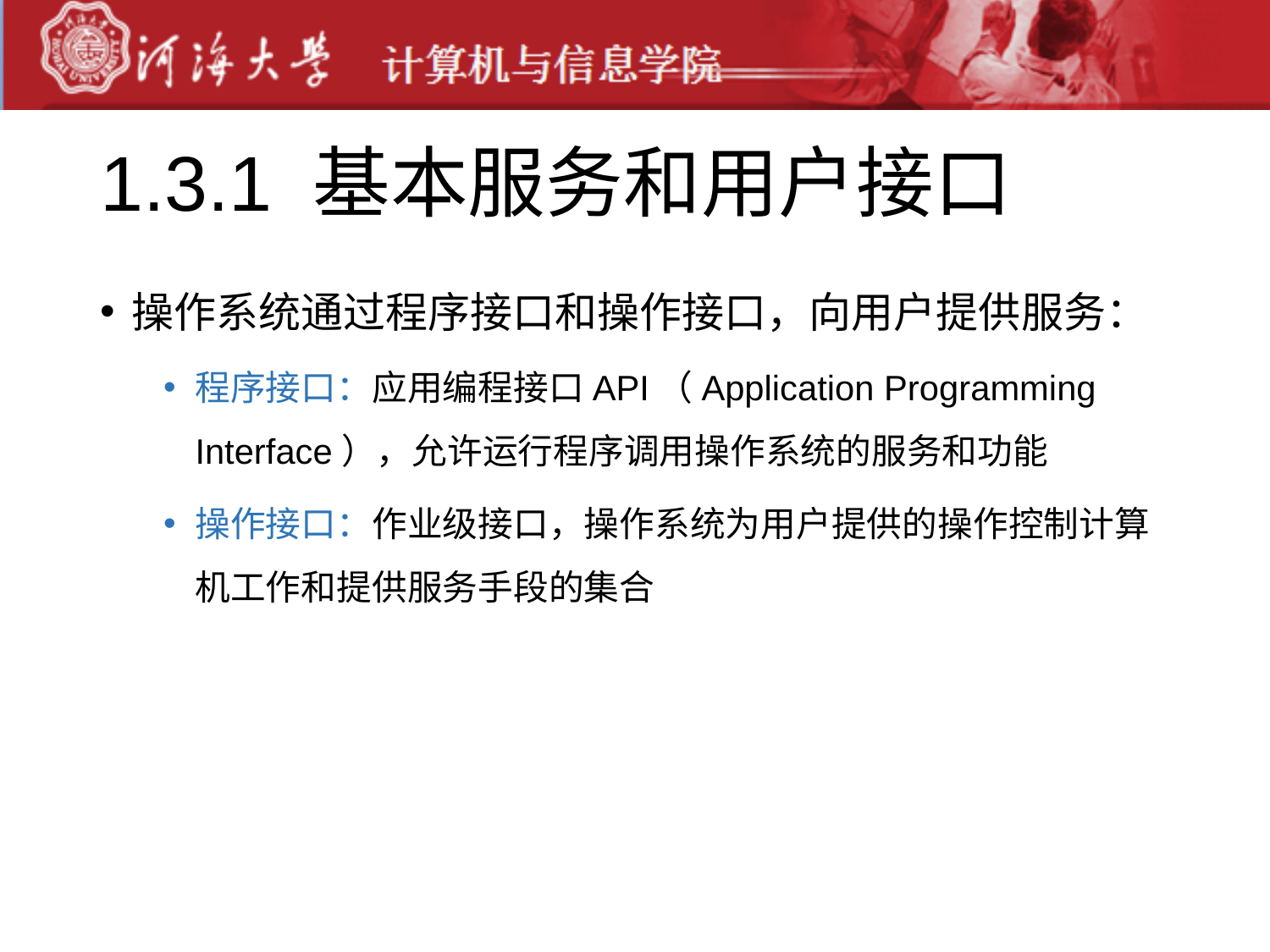

# 1.3.1 基本服务和用户接口
操作系统通过程序接口和操作接口，向用户提供服务：
程序接口：应用编程接口API（Application Programming Interface），允许运行程序调用操作系统的服务和功能
操作接口：作业级接口，操作系统为用户提供的操作控制计算机工作和提供服务手段的集合